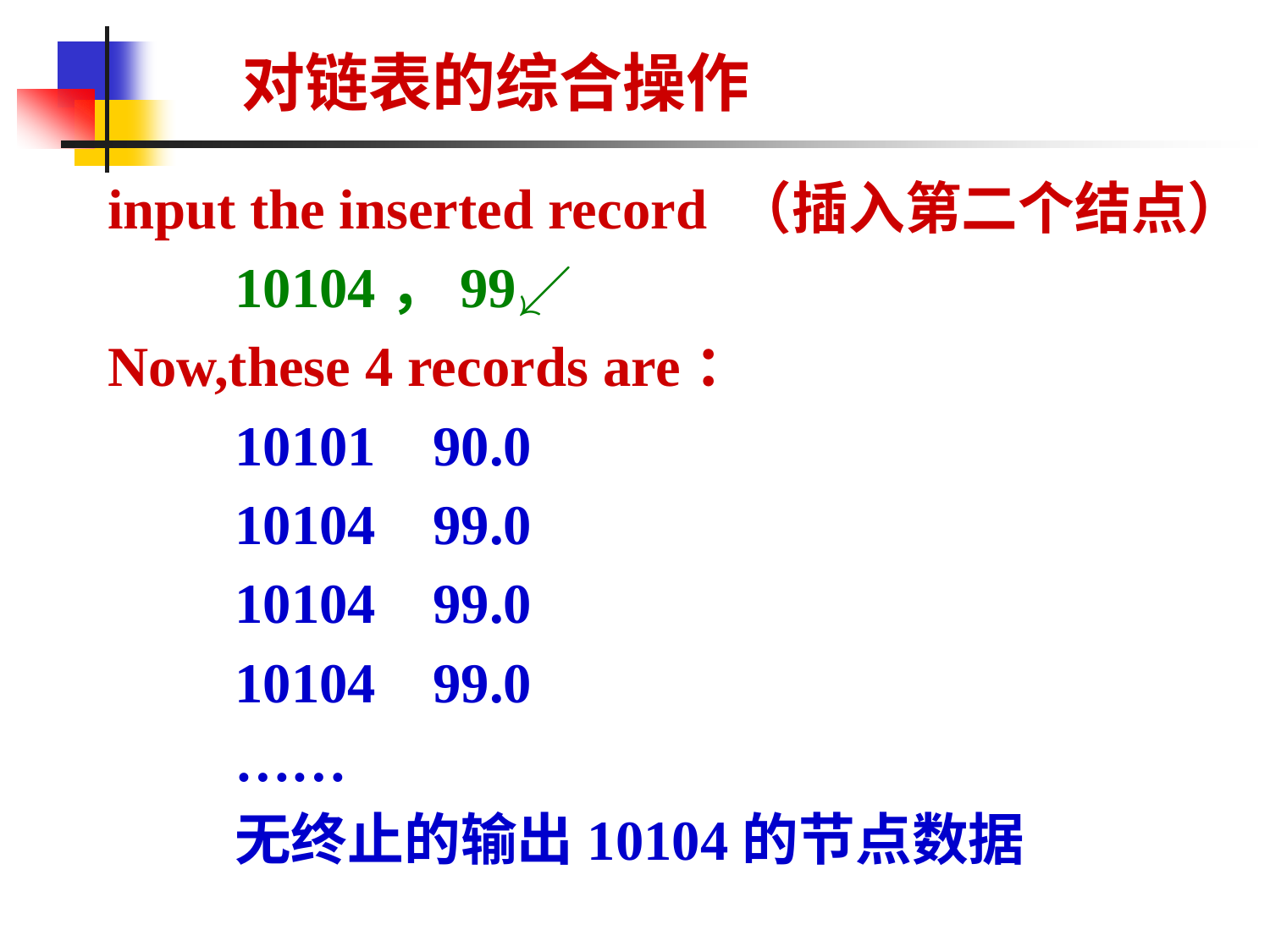

对链表的综合操作
input the inserted record （插入第二个结点）
10104，99↙
Now,these 4 records are：
10101    90.0
10104    99.0
10104    99.0
10104    99.0
……
无终止的输出10104的节点数据